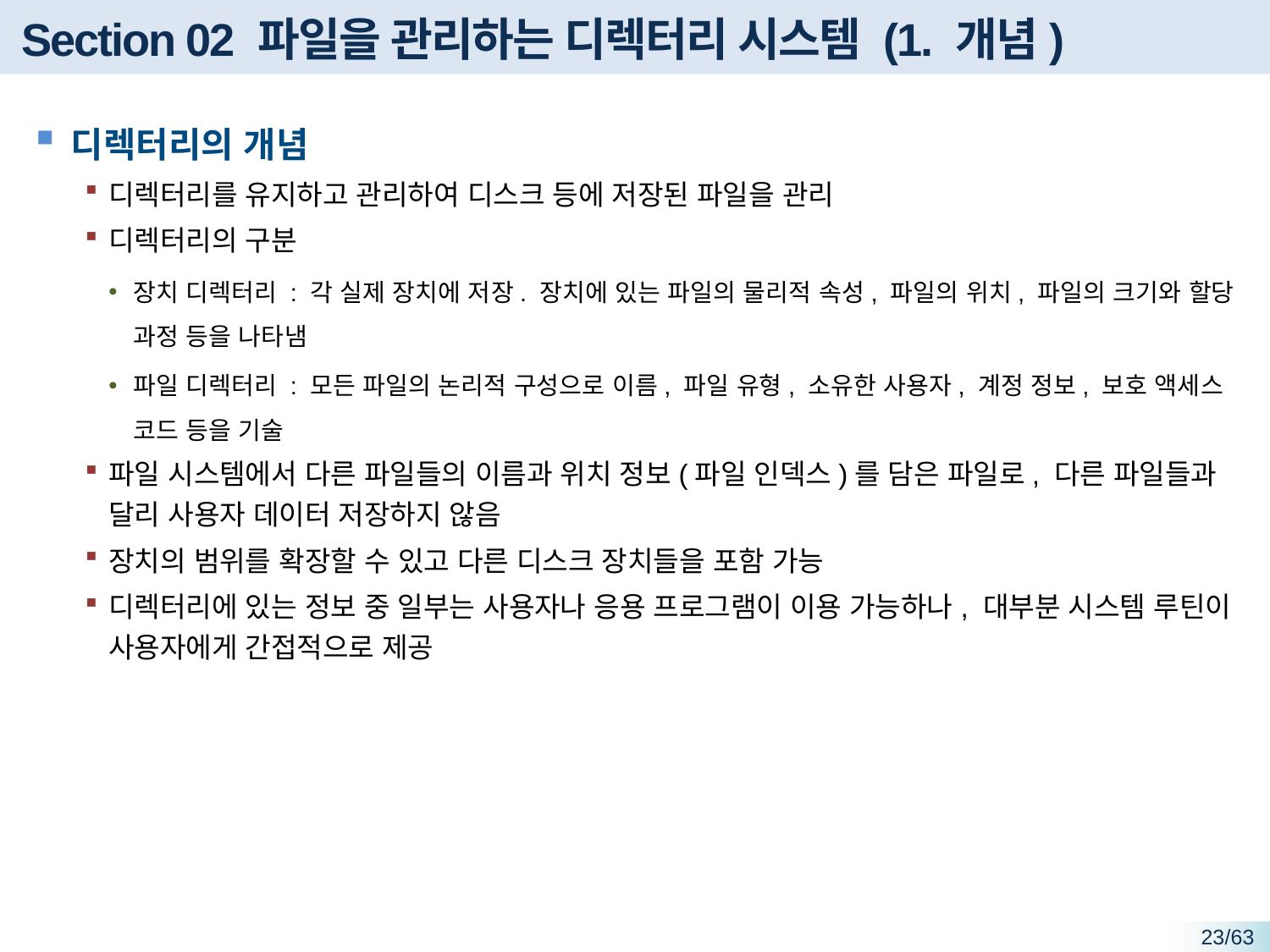

# Section 02 파일을 관리하는 디렉터리 시스템 (1. 개념)
디렉터리의 개념
디렉터리를 유지하고 관리하여 디스크 등에 저장된 파일을 관리
디렉터리의 구분
장치 디렉터리 : 각 실제 장치에 저장. 장치에 있는 파일의 물리적 속성, 파일의 위치, 파일의 크기와 할당 과정 등을 나타냄
파일 디렉터리 : 모든 파일의 논리적 구성으로 이름, 파일 유형, 소유한 사용자, 계정 정보, 보호 액세스 코드 등을 기술
파일 시스템에서 다른 파일들의 이름과 위치 정보(파일 인덱스)를 담은 파일로, 다른 파일들과 달리 사용자 데이터 저장하지 않음
장치의 범위를 확장할 수 있고 다른 디스크 장치들을 포함 가능
디렉터리에 있는 정보 중 일부는 사용자나 응용 프로그램이 이용 가능하나, 대부분 시스템 루틴이 사용자에게 간접적으로 제공